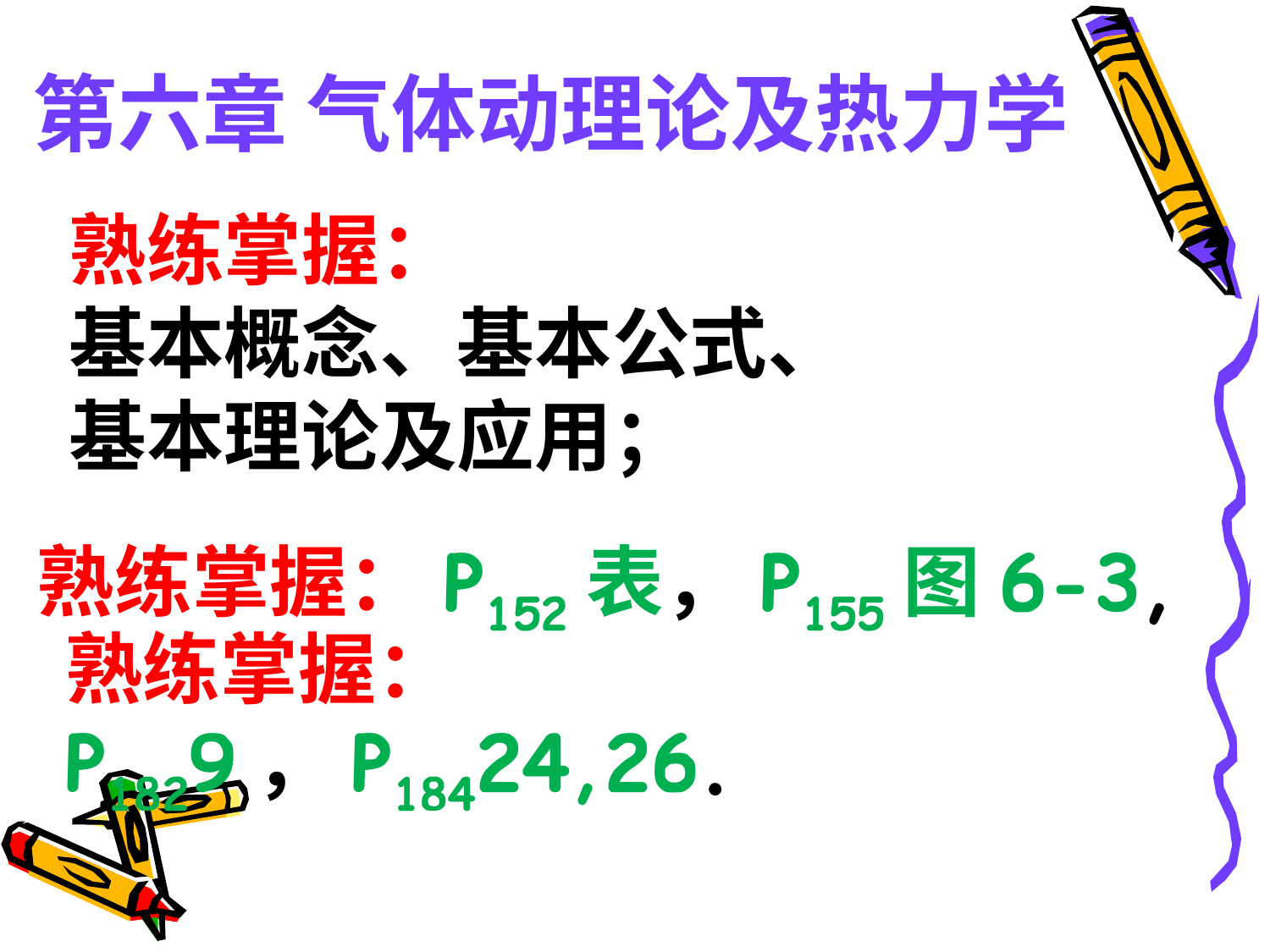

第六章 气体动理论及热力学
熟练掌握：
基本概念、基本公式、
基本理论及应用；
熟练掌握：P152表，P155图6-3,
熟练掌握：P1829，P18424,26.